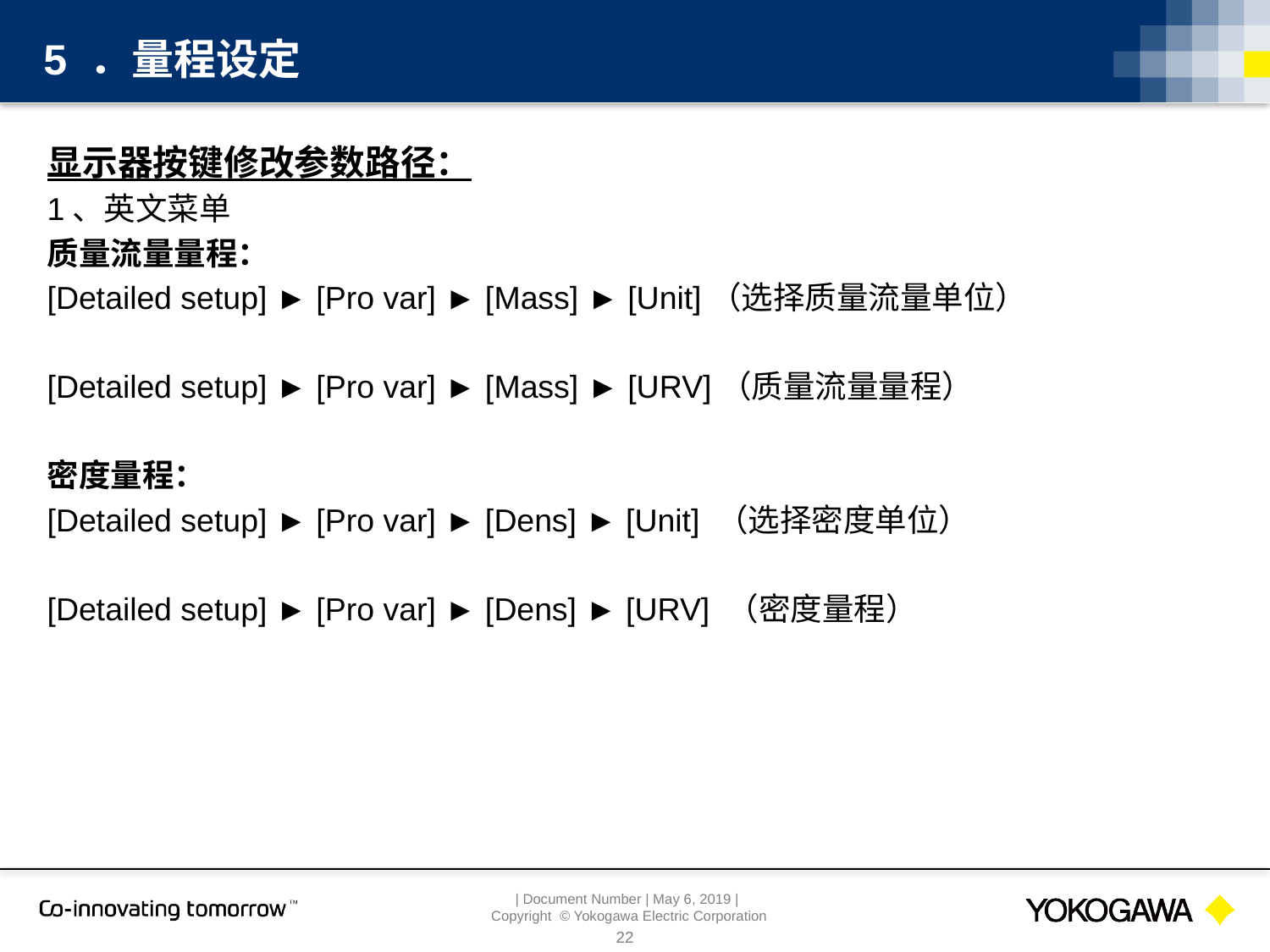

5 ．量程设定
显示器按键修改参数路径：
1、英文菜单
质量流量量程：
[Detailed setup] ► [Pro var] ► [Mass] ► [Unit]（选择质量流量单位）

[Detailed setup] ► [Pro var] ► [Mass] ► [URV]（质量流量量程）

密度量程：
[Detailed setup] ► [Pro var] ► [Dens] ► [Unit] （选择密度单位）

[Detailed setup] ► [Pro var] ► [Dens] ► [URV] （密度量程）